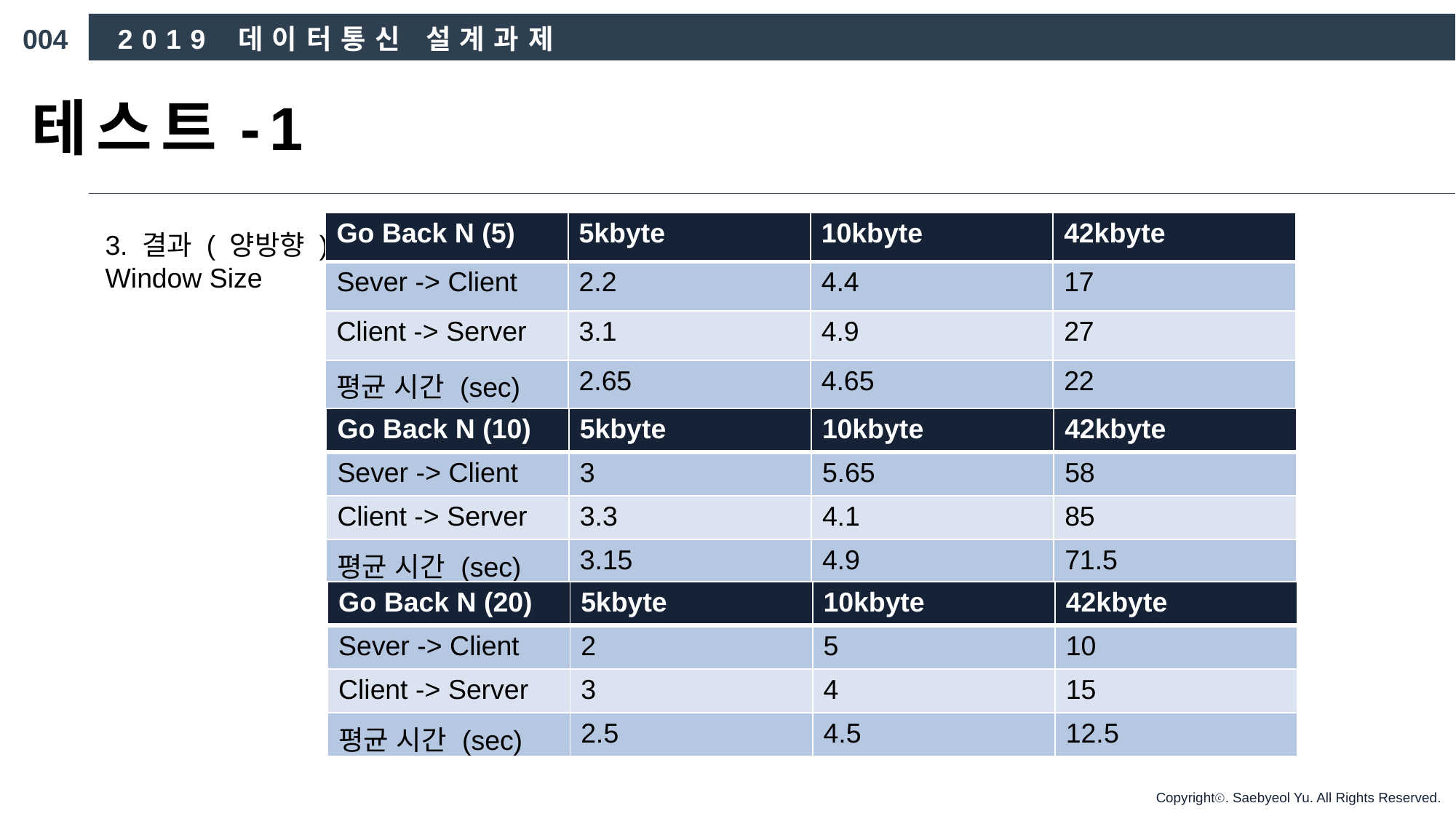

004
2019 데이터통신 설계과제
테스트-1
| Go Back N (5) | 5kbyte | 10kbyte | 42kbyte |
| --- | --- | --- | --- |
| Sever -> Client | 2.2 | 4.4 | 17 |
| Client -> Server | 3.1 | 4.9 | 27 |
| 평균 시간 (sec) | 2.65 | 4.65 | 22 |
3. 결과 ( 양방향 )
Window Size

| Go Back N (10) | 5kbyte | 10kbyte | 42kbyte |
| --- | --- | --- | --- |
| Sever -> Client | 3 | 5.65 | 58 |
| Client -> Server | 3.3 | 4.1 | 85 |
| 평균 시간 (sec) | 3.15 | 4.9 | 71.5 |
| Go Back N (20) | 5kbyte | 10kbyte | 42kbyte |
| --- | --- | --- | --- |
| Sever -> Client | 2 | 5 | 10 |
| Client -> Server | 3 | 4 | 15 |
| 평균 시간 (sec) | 2.5 | 4.5 | 12.5 |